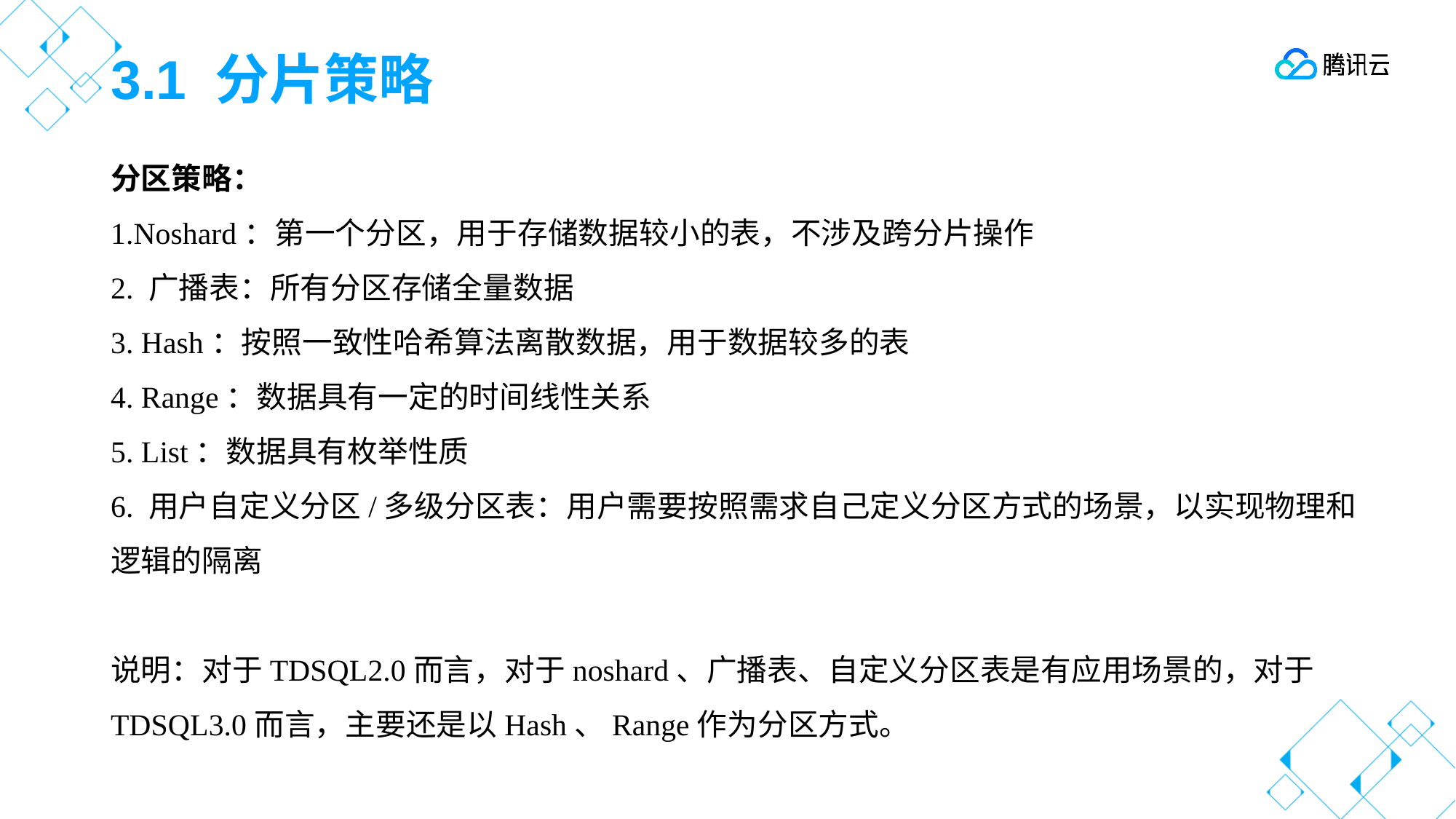

# 3.1 分片策略
分区策略：
1.Noshard：第一个分区，用于存储数据较小的表，不涉及跨分片操作
2. 广播表：所有分区存储全量数据
3. Hash：按照一致性哈希算法离散数据，用于数据较多的表
4. Range：数据具有一定的时间线性关系
5. List：数据具有枚举性质
6. 用户自定义分区/多级分区表：用户需要按照需求自己定义分区方式的场景，以实现物理和逻辑的隔离

说明：对于TDSQL2.0而言，对于noshard、广播表、自定义分区表是有应用场景的，对于TDSQL3.0而言，主要还是以Hash、Range作为分区方式。